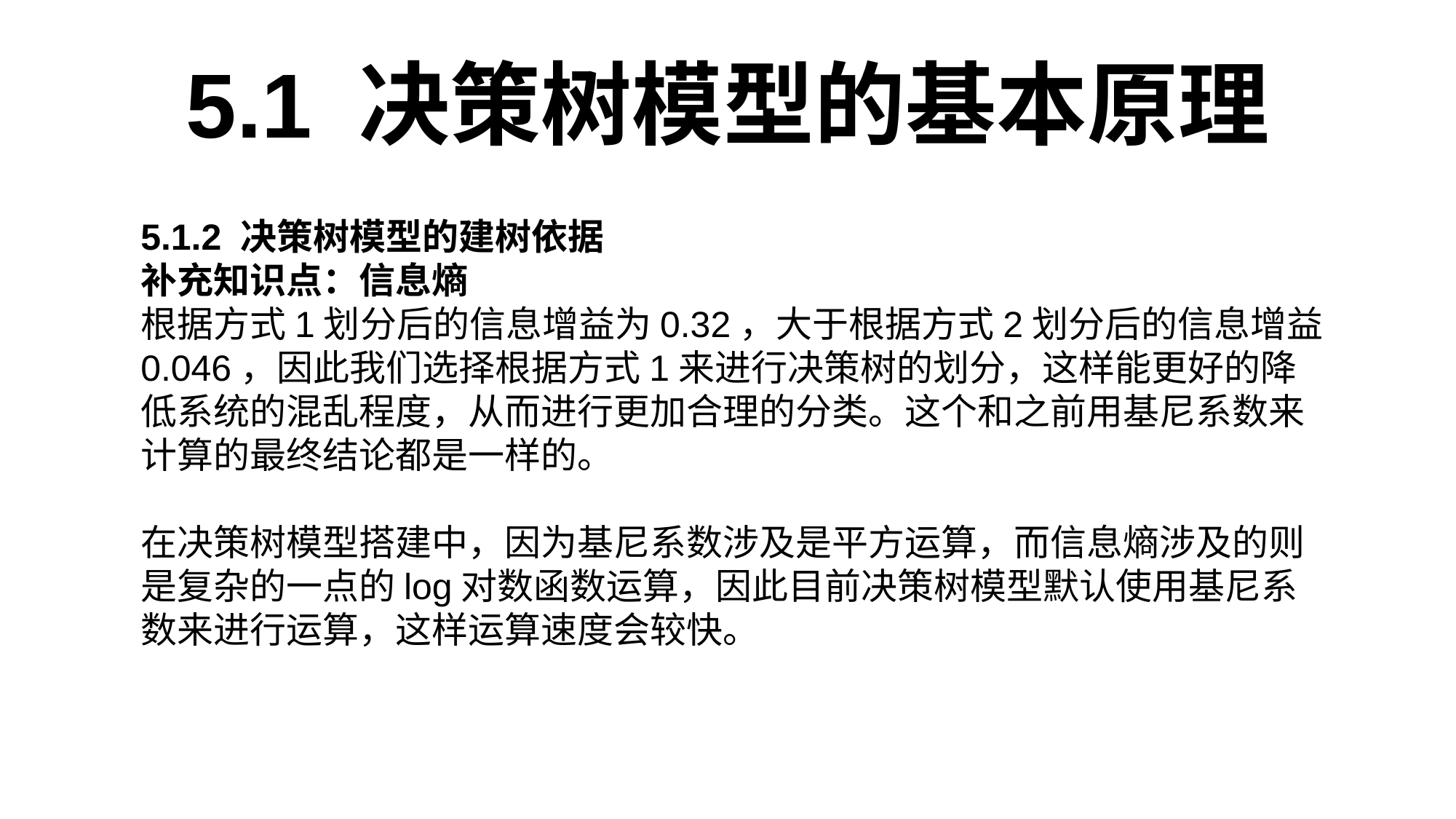

5.1 决策树模型的基本原理
5.1.2 决策树模型的建树依据
补充知识点：信息熵
根据方式1划分后的信息增益为0.32，大于根据方式2划分后的信息增益0.046，因此我们选择根据方式1来进行决策树的划分，这样能更好的降低系统的混乱程度，从而进行更加合理的分类。这个和之前用基尼系数来计算的最终结论都是一样的。

在决策树模型搭建中，因为基尼系数涉及是平方运算，而信息熵涉及的则是复杂的一点的log对数函数运算，因此目前决策树模型默认使用基尼系数来进行运算，这样运算速度会较快。